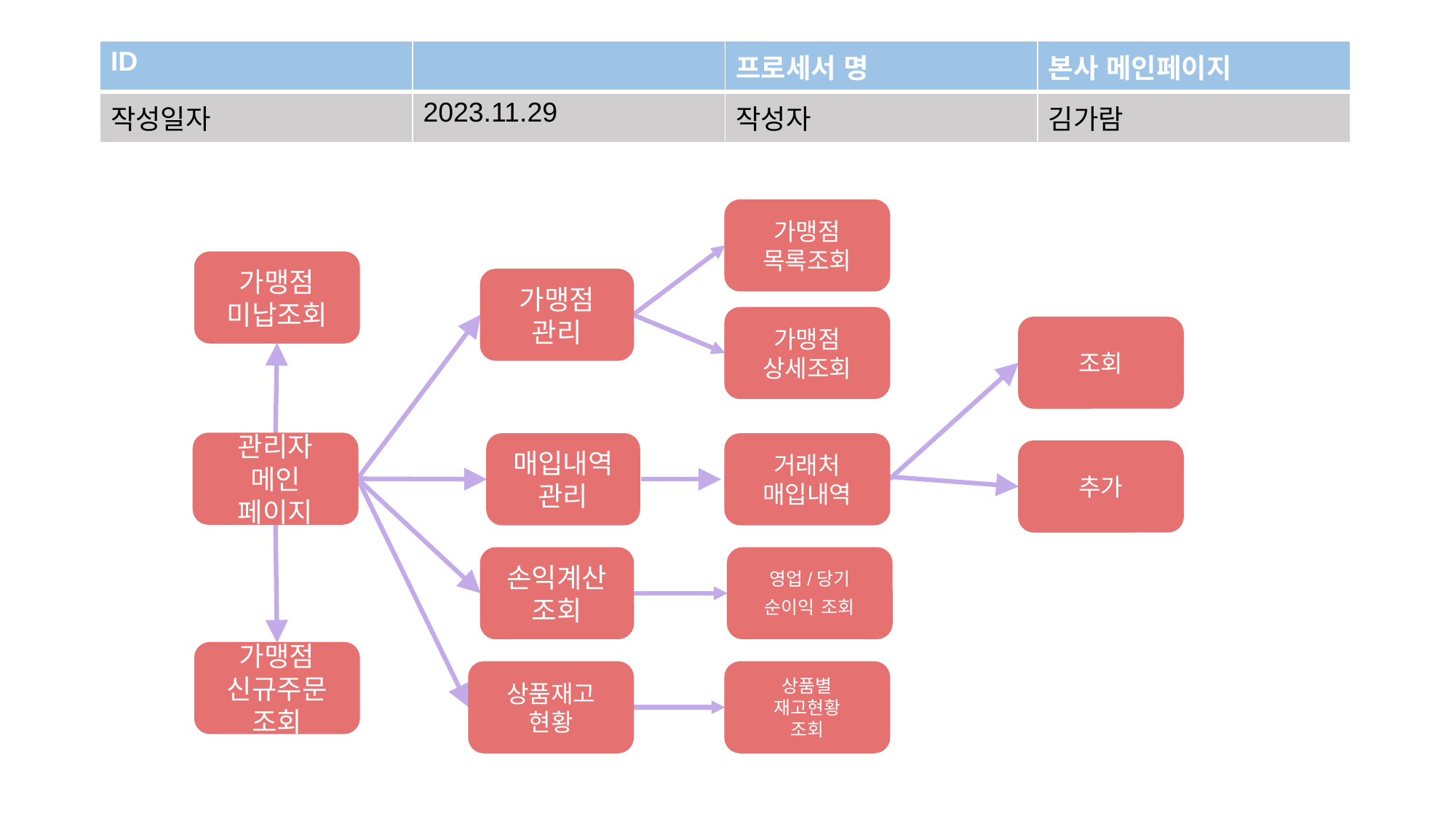

| ID |  | 프로세서 명 | 본사 메인페이지 |
| --- | --- | --- | --- |
| 작성일자 | 2023.11.29 | 작성자 | 김가람 |
가맹점
목록조회
가맹점
미납조회
가맹점
관리
가맹점
상세조회
조회
관리자
메인
페이지
매입내역
관리
거래처
매입내역
추가
손익계산
조회
영업/당기
순이익 조회
가맹점
신규주문
조회
상품재고
현황
상품별
재고현황
조회